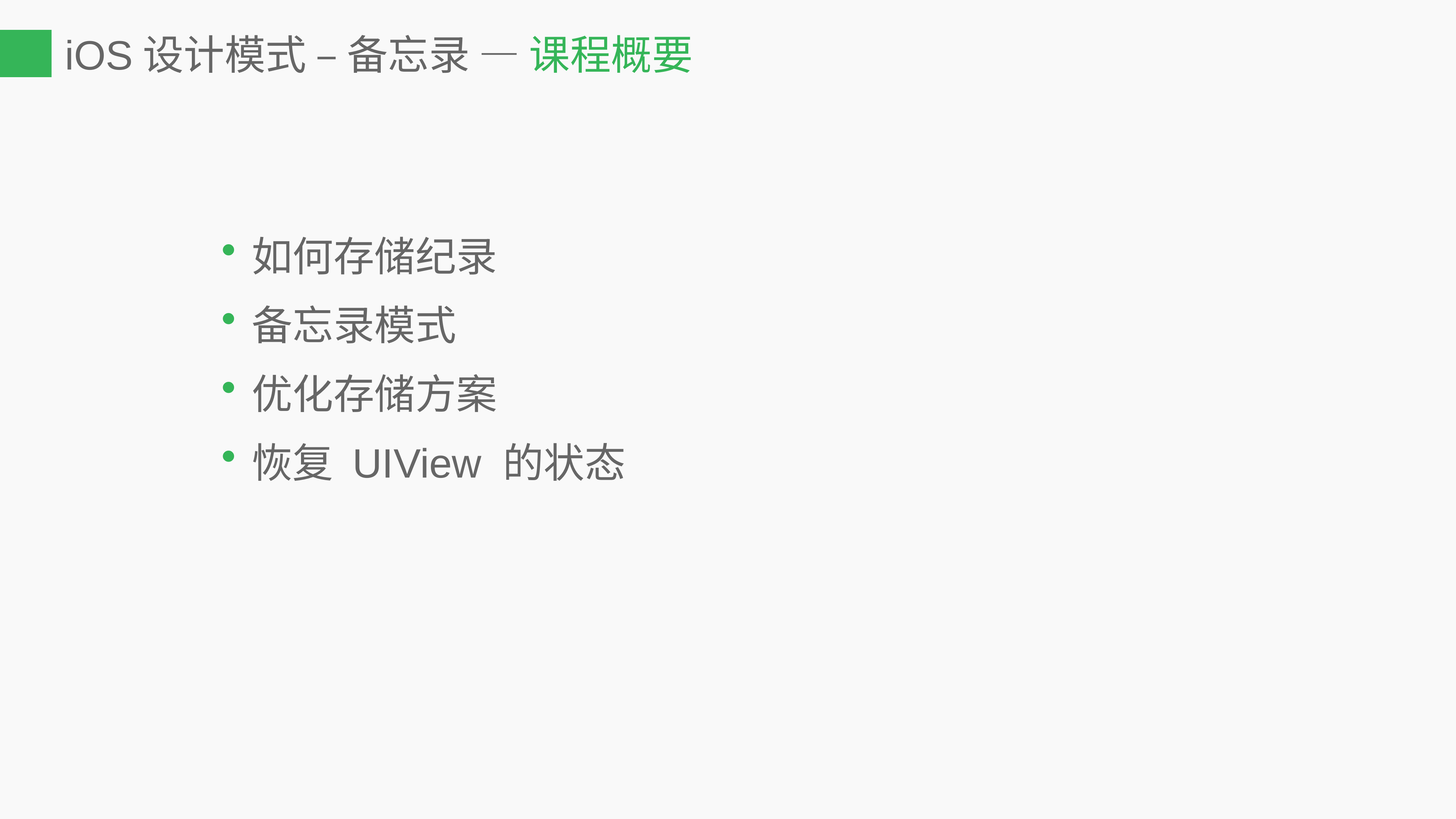

iOS设计模式 – 备忘录 — 课程概要

如何存储纪录
备忘录模式
优化存储方案
恢复 UIView 的状态